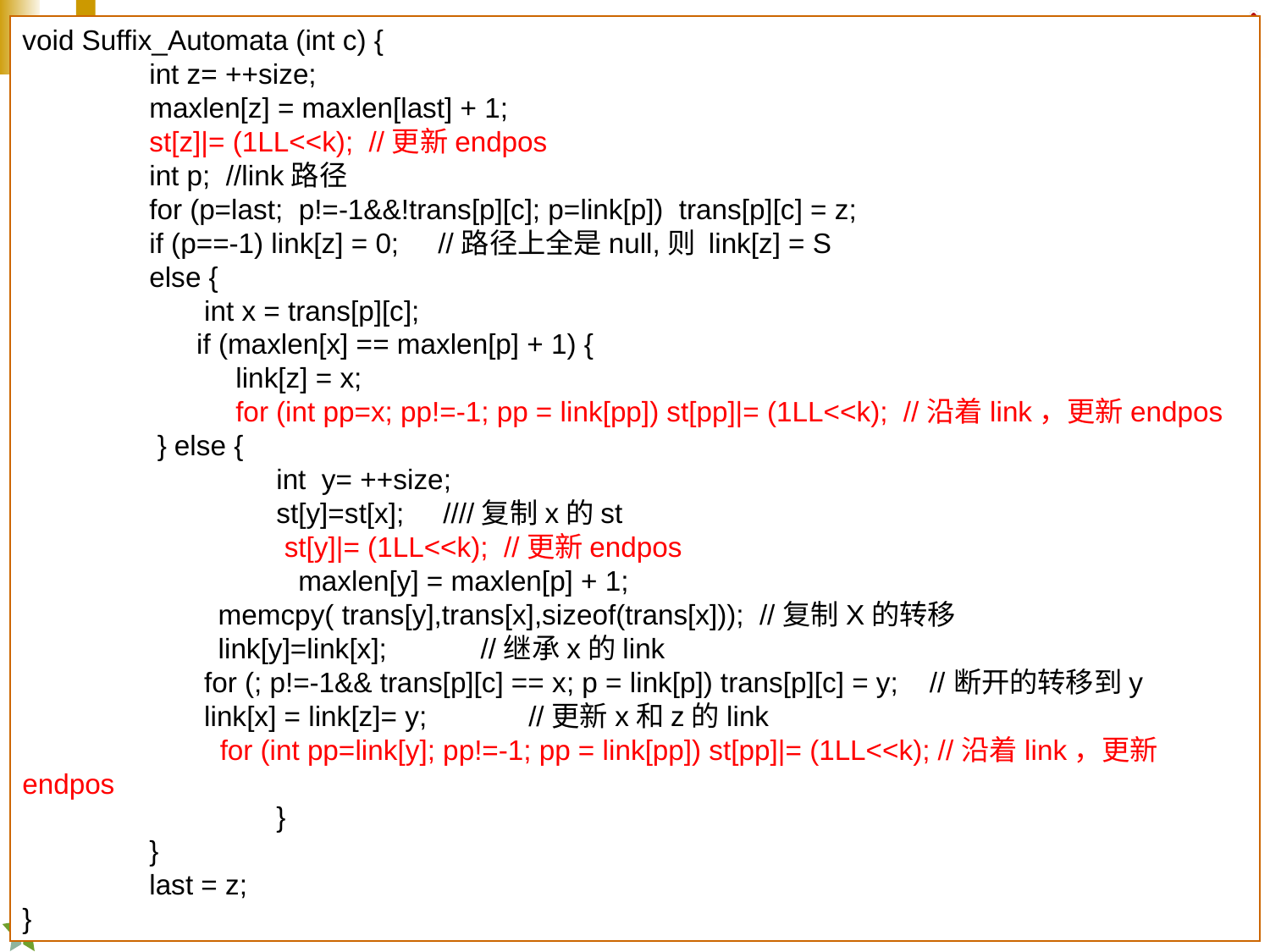

void Suffix_Automata (int c) {
	int z= ++size;
	maxlen[z] = maxlen[last] + 1;
	st[z]|= (1LL<<k);  //更新endpos
	int p;  //link路径
	for (p=last;  p!=-1&&!trans[p][c]; p=link[p])  trans[p][c] = z;
	if (p==-1) link[z] = 0;     //路径上全是null,则 link[z] = S
	else {
	       int x = trans[p][c];
	      if (maxlen[x] == maxlen[p] + 1) {
	           link[z] = x;
	           for (int pp=x; pp!=-1; pp = link[pp]) st[pp]|= (1LL<<k);  //沿着link，更新endpos
	 } else {
   		int  y= ++size;
		st[y]=st[x];     ////复制x的st
		 st[y]|= (1LL<<k);  //更新endpos
	                   maxlen[y] = maxlen[p] + 1;
                         memcpy( trans[y],trans[x],sizeof(trans[x]));  //复制X的转移
                         link[y]=link[x];            //继承x的link
	       for (; p!=-1&& trans[p][c] == x; p = link[p]) trans[p][c] = y;    //断开的转移到y
	       link[x] = link[z]= y;             //更新x和z的link
	         for (int pp=link[y]; pp!=-1; pp = link[pp]) st[pp]|= (1LL<<k); //沿着link，更新endpos
		}
	}
	last = z;
}